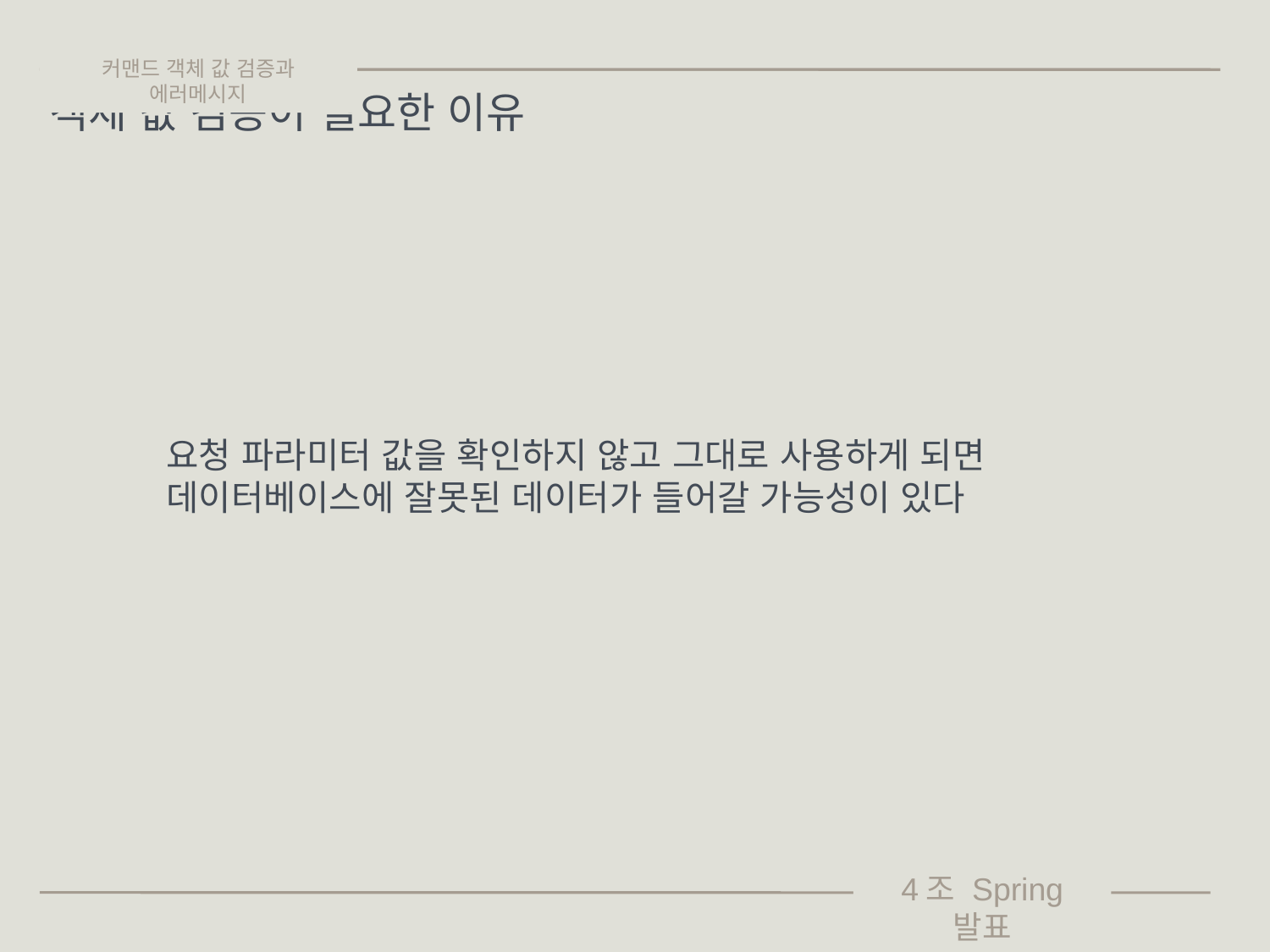

커맨드 객체 값 검증과 에러메시지
객체 값 검증이 필요한 이유
요청 파라미터 값을 확인하지 않고 그대로 사용하게 되면 데이터베이스에 잘못된 데이터가 들어갈 가능성이 있다
4조 Spring 발표